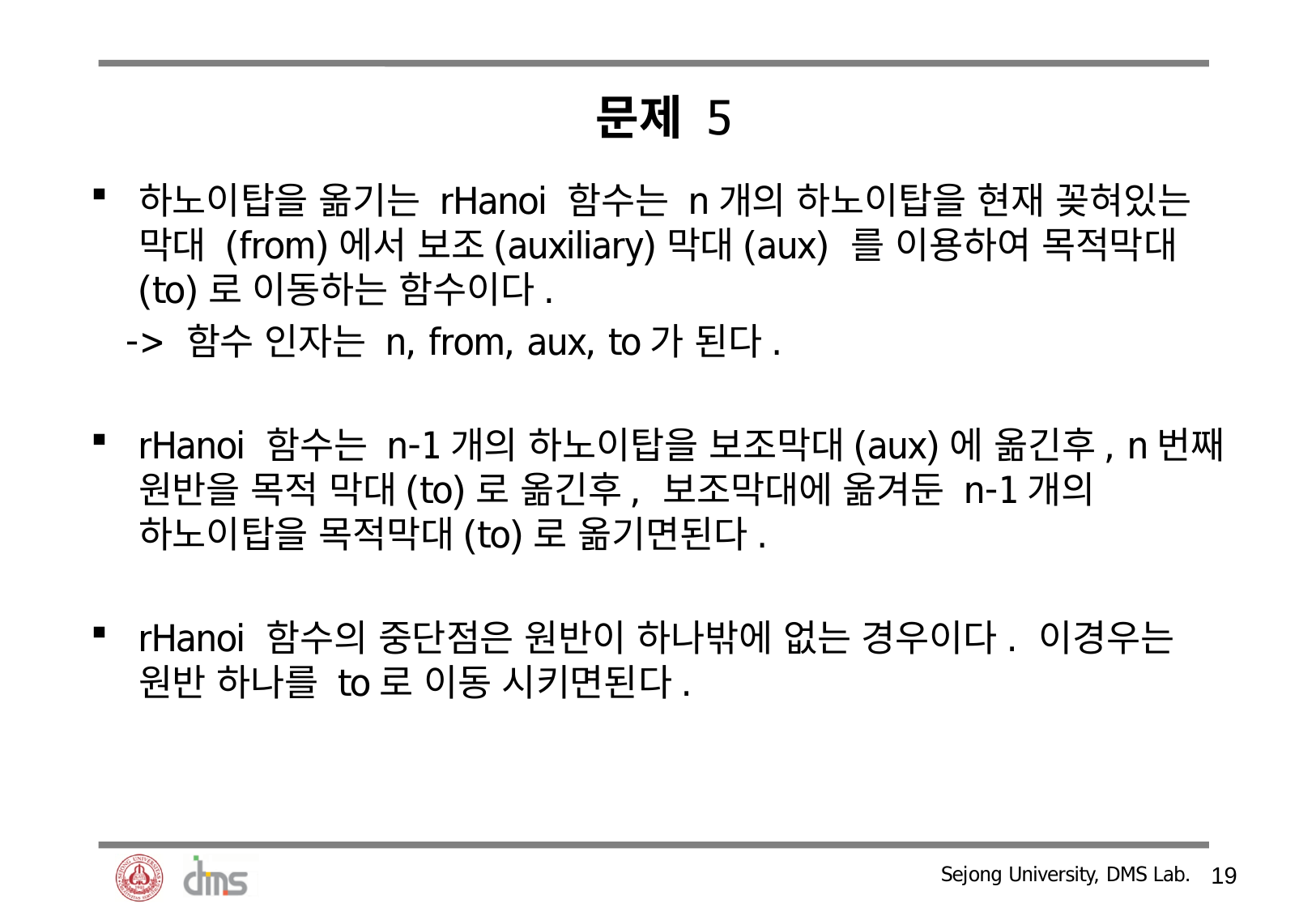

# 문제 5
하노이탑을 옮기는 rHanoi 함수는 n개의 하노이탑을 현재 꽂혀있는 막대 (from)에서 보조(auxiliary)막대(aux) 를 이용하여 목적막대(to)로 이동하는 함수이다.
   -> 함수 인자는 n, from, aux, to가 된다.

rHanoi 함수는 n-1개의 하노이탑을 보조막대(aux)에 옮긴후, n번째 원반을 목적 막대(to)로 옮긴후, 보조막대에 옮겨둔 n-1개의 하노이탑을 목적막대(to)로 옮기면된다.

rHanoi 함수의 중단점은 원반이 하나밖에 없는 경우이다. 이경우는 원반 하나를 to로 이동 시키면된다.
19